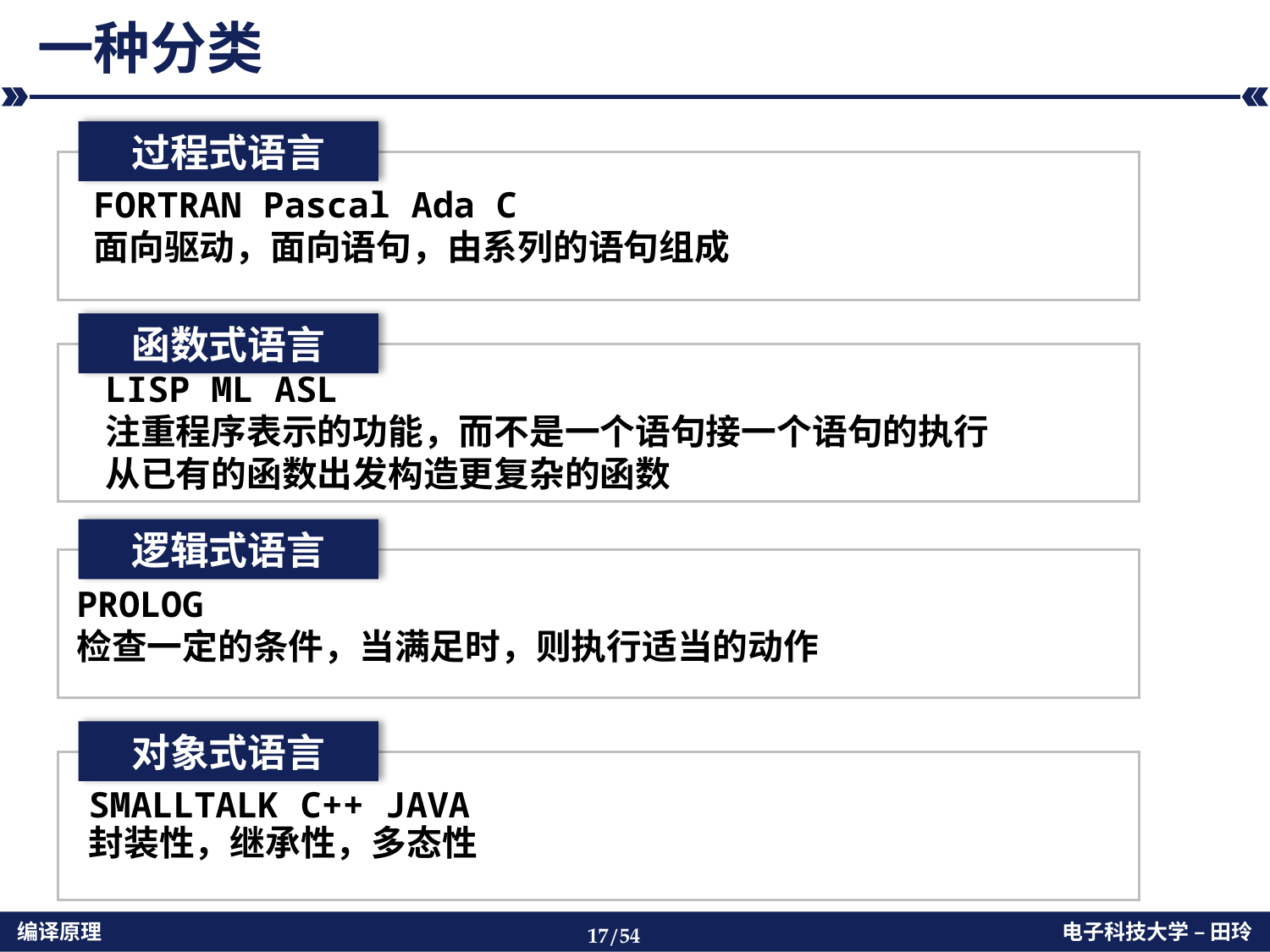

# 一种分类
过程式语言

FORTRAN Pascal Ada C
面向驱动，面向语句，由系列的语句组成
函数式语言

LISP ML ASL
注重程序表示的功能，而不是一个语句接一个语句的执行
从已有的函数出发构造更复杂的函数
逻辑式语言

PROLOG
检查一定的条件，当满足时，则执行适当的动作
对象式语言

SMALLTALK C++ JAVA
封装性，继承性，多态性